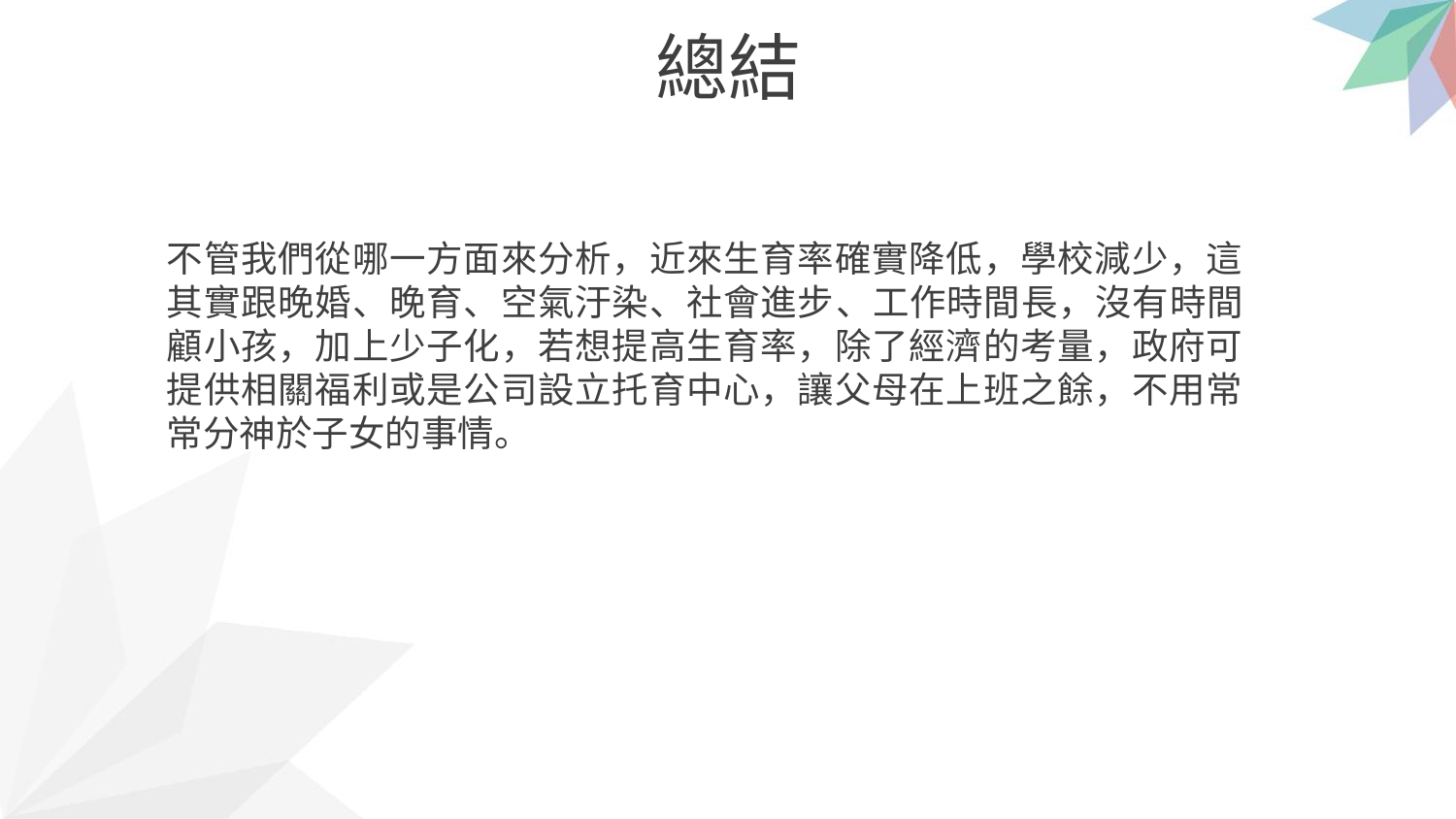

總結
不管我們從哪一方面來分析，近來生育率確實降低，學校減少，這其實跟晚婚、晚育、空氣汙染、社會進步、工作時間長，沒有時間顧小孩，加上少子化，若想提高生育率，除了經濟的考量，政府可提供相關福利或是公司設立托育中心，讓父母在上班之餘，不用常常分神於子女的事情。